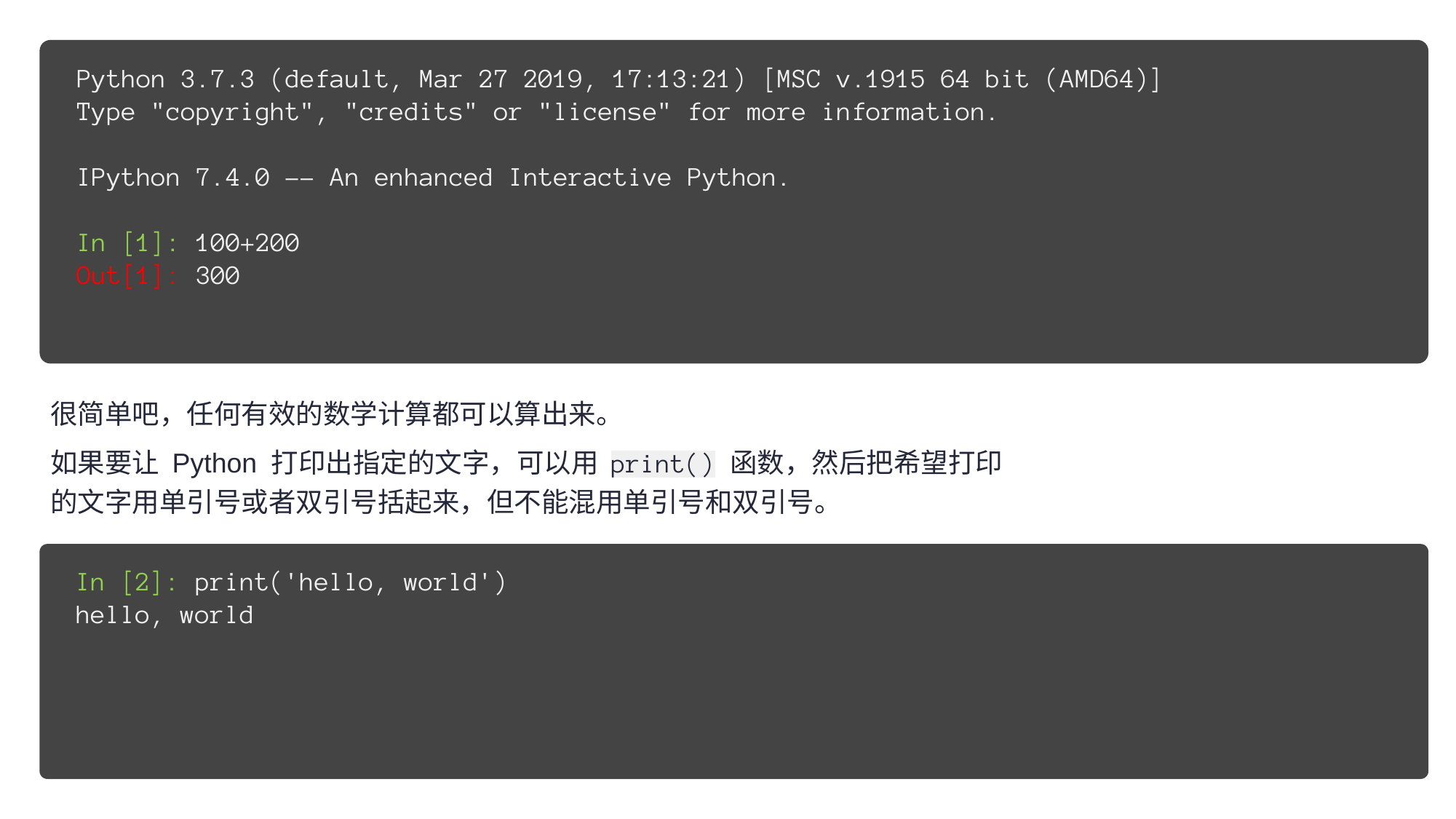

Python 3.7.3 (default, Mar 27 2019, 17:13:21) [MSC v.1915 64 bit (AMD64)]
Type "copyright", "credits" or "license" for more information.

IPython 7.4.0 -- An enhanced Interactive Python.

In [1]: 100+200
Out[1]: 300
很简单吧，任何有效的数学计算都可以算出来。
如果要让 Python 打印出指定的文字，可以用 print() 函数，然后把希望打印的文字用单引号或者双引号括起来，但不能混用单引号和双引号。
In [2]: print('hello, world')
hello, world